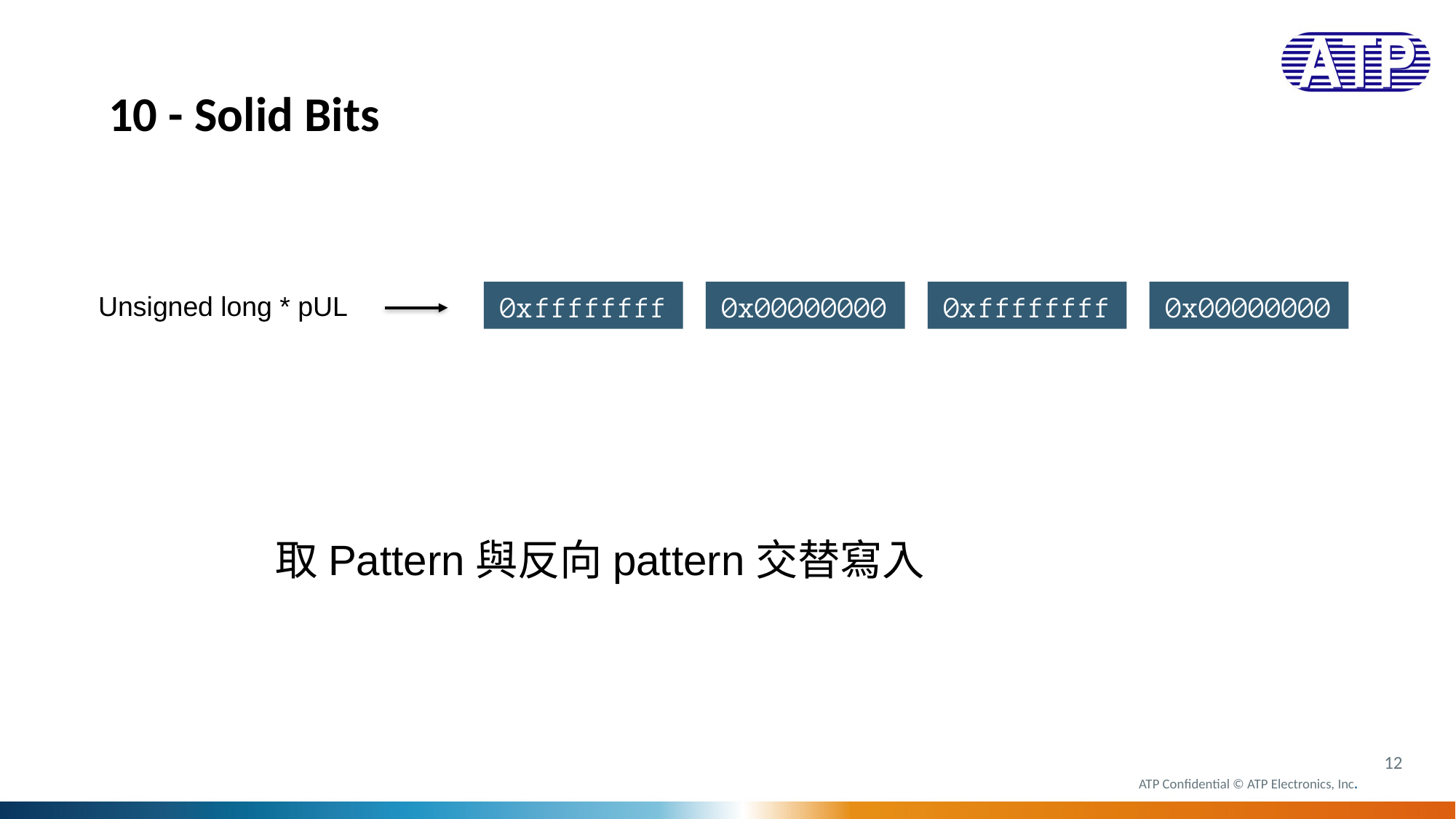

10 - Solid Bits
0xffffffff
0x00000000
0xffffffff
0x00000000
Unsigned long * pUL
取Pattern與反向pattern交替寫入